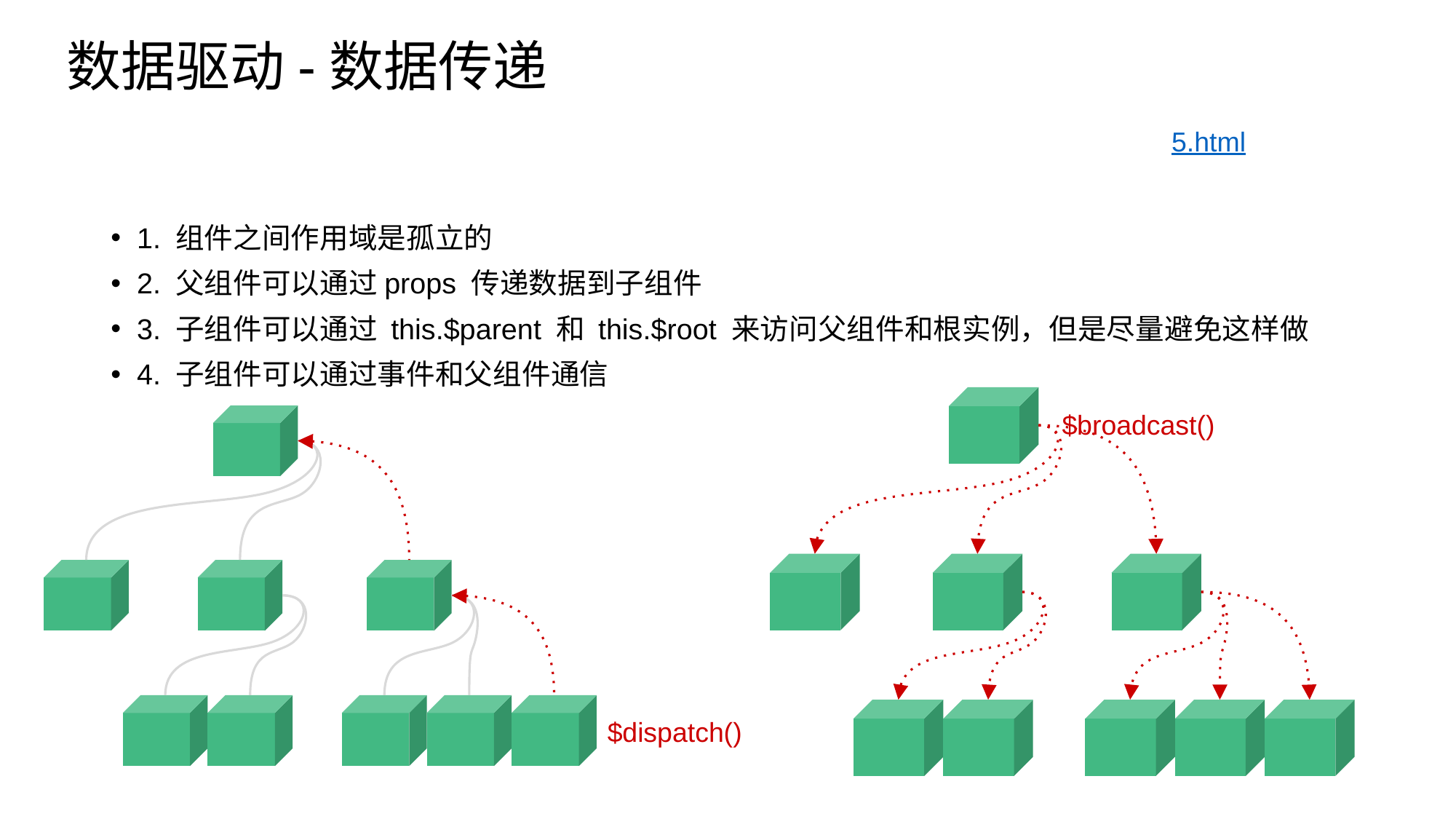

# 数据驱动-数据传递
5.html
1. 组件之间作用域是孤立的
2. 父组件可以通过props 传递数据到子组件
3. 子组件可以通过 this.$parent 和 this.$root 来访问父组件和根实例，但是尽量避免这样做
4. 子组件可以通过事件和父组件通信

$broadcast()

$dispatch()